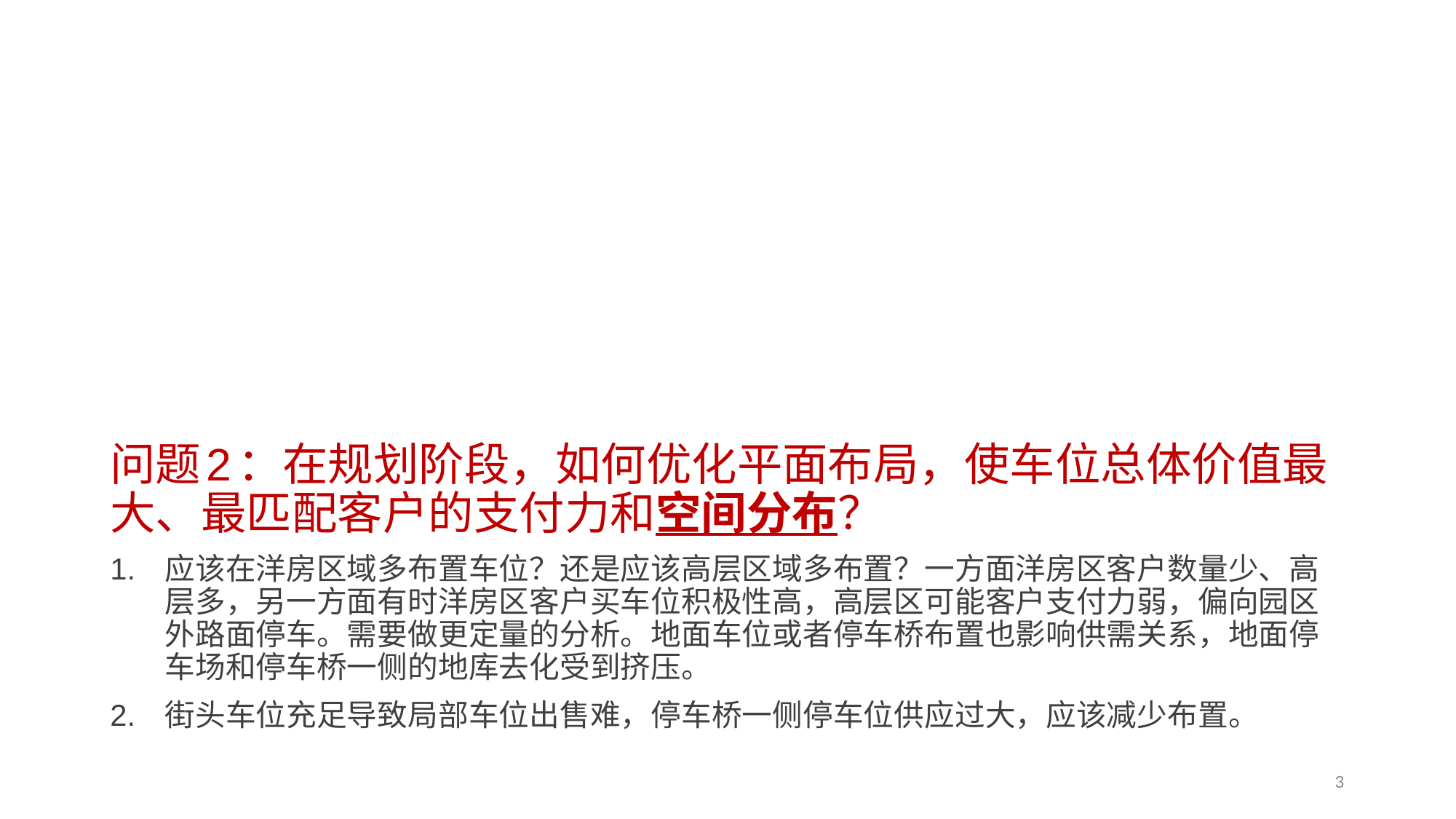

# 问题2：在规划阶段，如何优化平面布局，使车位总体价值最大、最匹配客户的支付力和空间分布？
应该在洋房区域多布置车位？还是应该高层区域多布置？一方面洋房区客户数量少、高层多，另一方面有时洋房区客户买车位积极性高，高层区可能客户支付力弱，偏向园区外路面停车。需要做更定量的分析。地面车位或者停车桥布置也影响供需关系，地面停车场和停车桥一侧的地库去化受到挤压。
街头车位充足导致局部车位出售难，停车桥一侧停车位供应过大，应该减少布置。